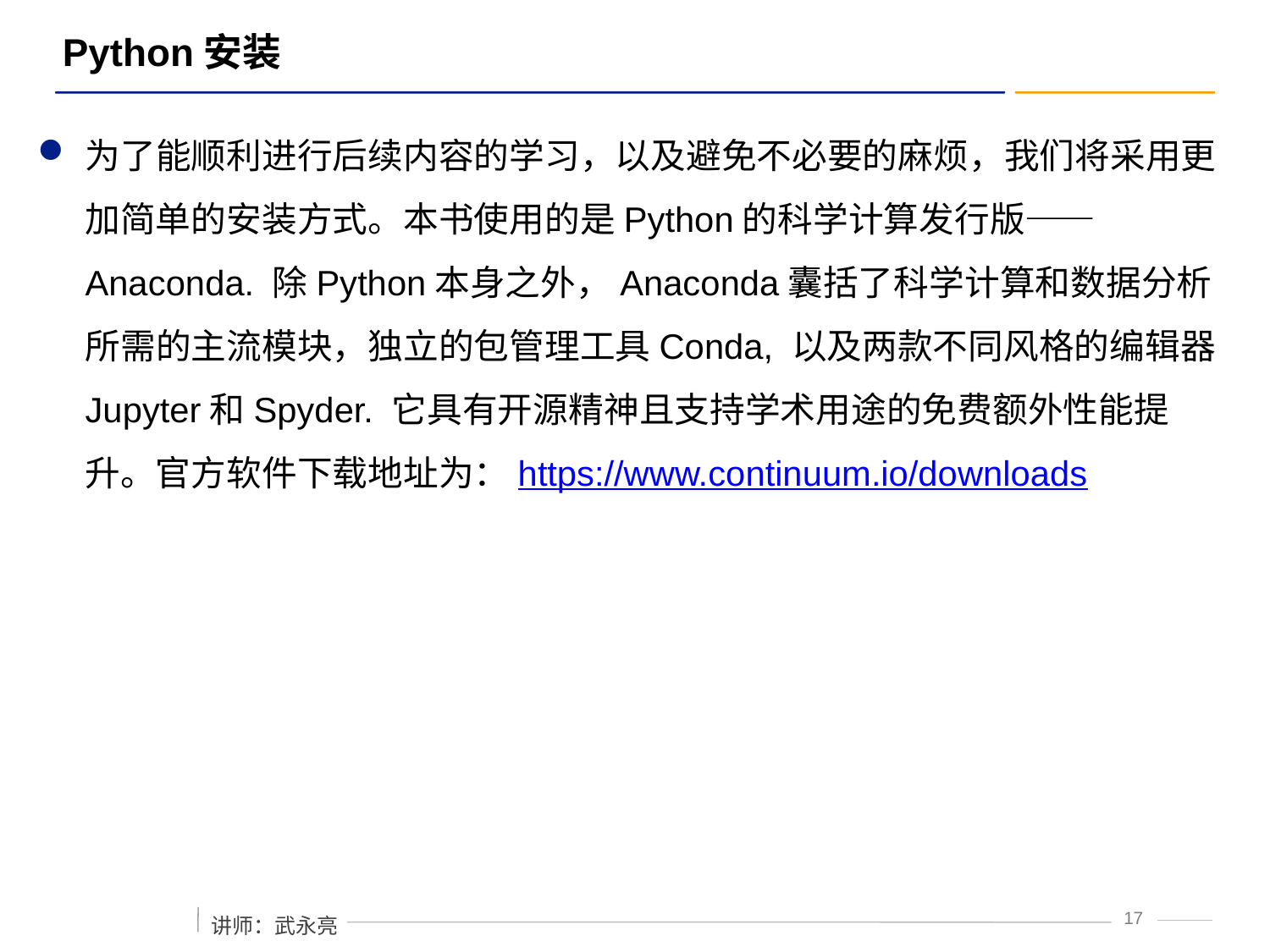

# Python安装
为了能顺利进行后续内容的学习，以及避免不必要的麻烦，我们将采用更加简单的安装方式。本书使用的是Python的科学计算发行版——Anaconda. 除Python本身之外，Anaconda囊括了科学计算和数据分析所需的主流模块，独立的包管理工具Conda, 以及两款不同风格的编辑器Jupyter和Spyder. 它具有开源精神且支持学术用途的免费额外性能提升。官方软件下载地址为：https://www.continuum.io/downloads